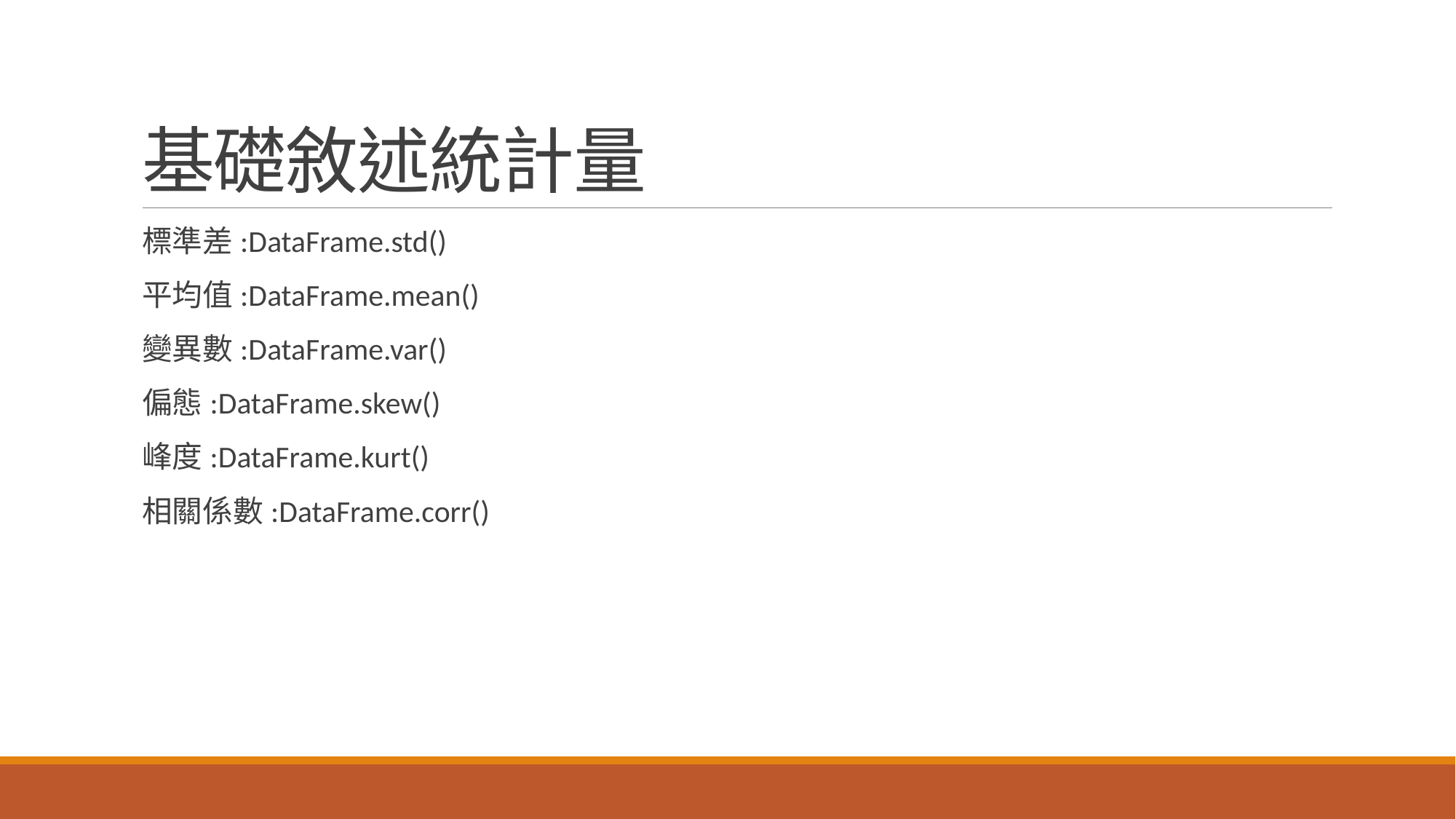

# 基礎敘述統計量
標準差:DataFrame.std()
平均值:DataFrame.mean()
變異數:DataFrame.var()
偏態:DataFrame.skew()
峰度:DataFrame.kurt()
相關係數:DataFrame.corr()